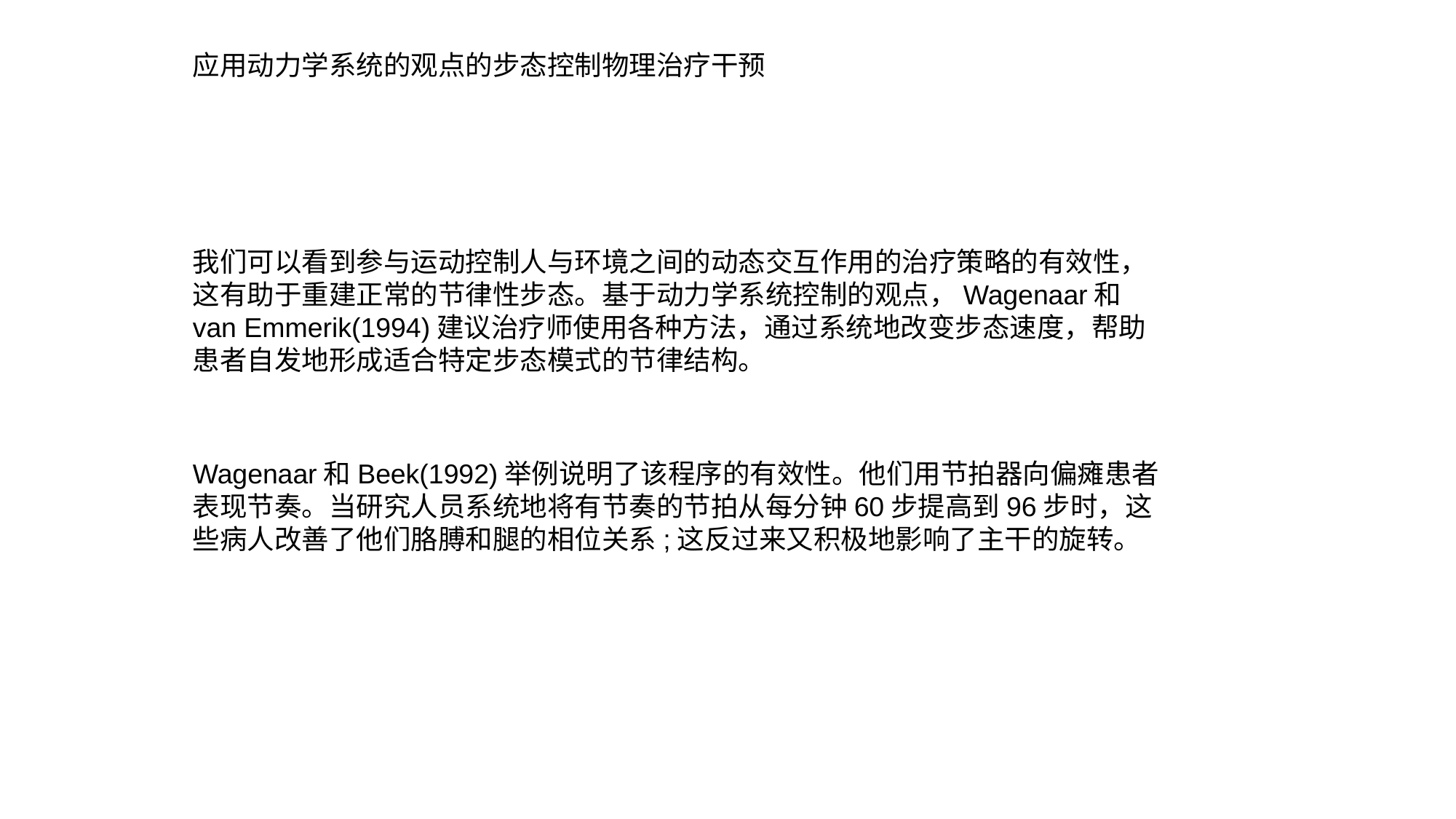

应用动力学系统的观点的步态控制物理治疗干预
我们可以看到参与运动控制人与环境之间的动态交互作用的治疗策略的有效性，这有助于重建正常的节律性步态。基于动力学系统控制的观点，Wagenaar和van Emmerik(1994)建议治疗师使用各种方法，通过系统地改变步态速度，帮助患者自发地形成适合特定步态模式的节律结构。
Wagenaar和Beek(1992)举例说明了该程序的有效性。他们用节拍器向偏瘫患者表现节奏。当研究人员系统地将有节奏的节拍从每分钟60步提高到96步时，这些病人改善了他们胳膊和腿的相位关系;这反过来又积极地影响了主干的旋转。